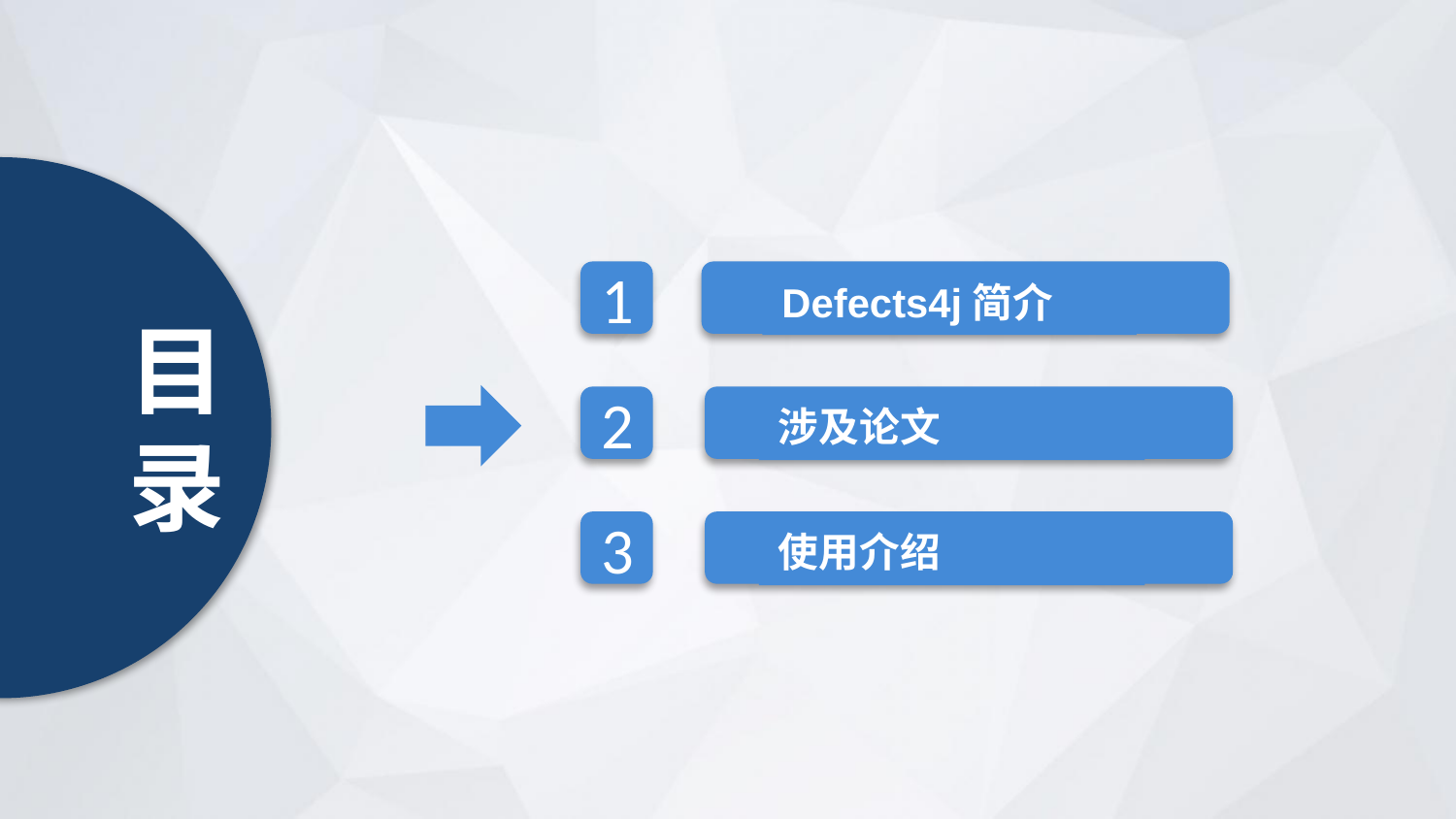

目
录
1

Defects4j简介

2

涉及论文

使用介绍
3